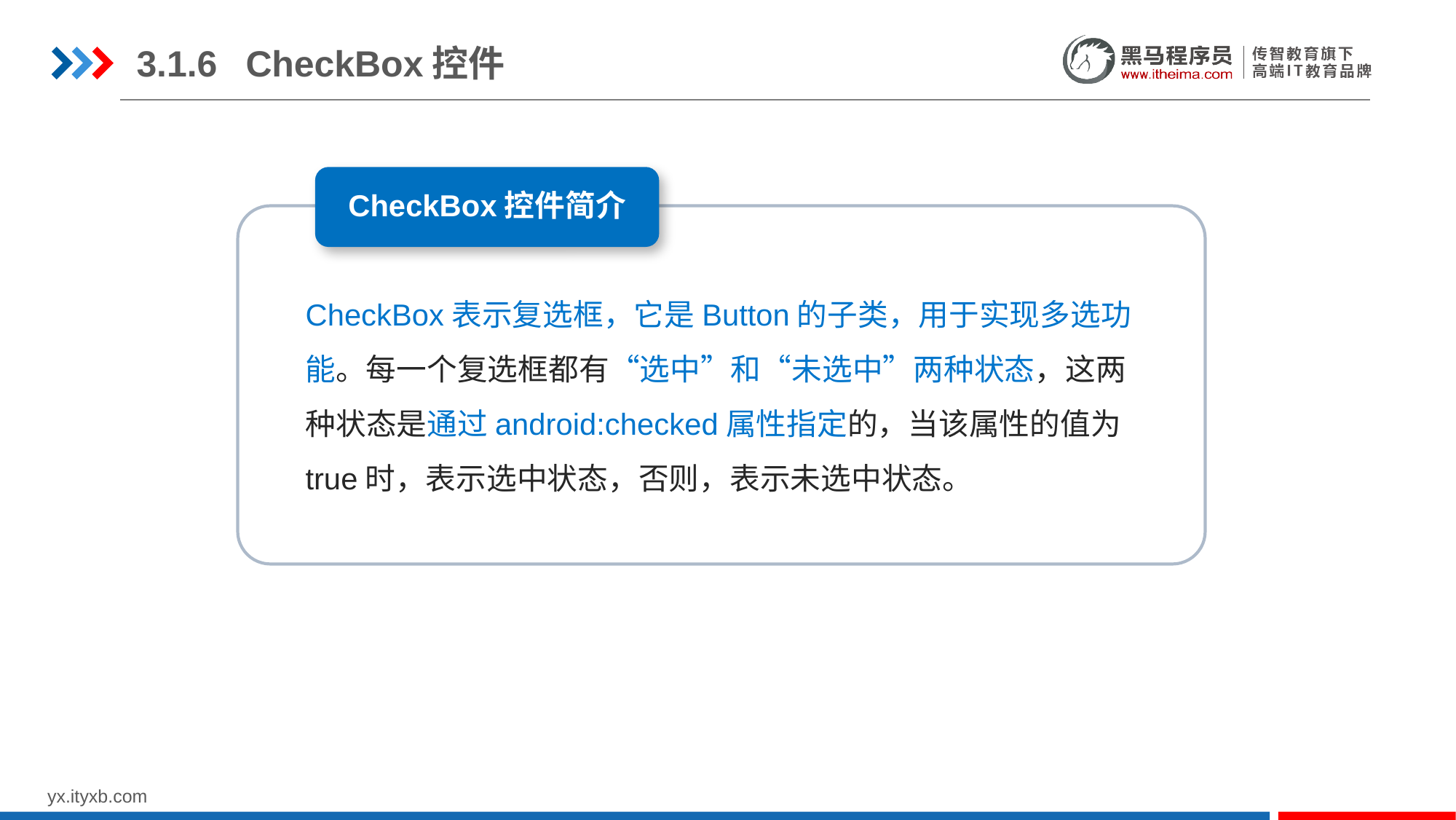

3.1.6	CheckBox控件

CheckBox控件简介

CheckBox表示复选框，它是Button的子类，用于实现多选功能。每一个复选框都有“选中”和“未选中”两种状态，这两种状态是通过android:checked属性指定的，当该属性的值为true时，表示选中状态，否则，表示未选中状态。